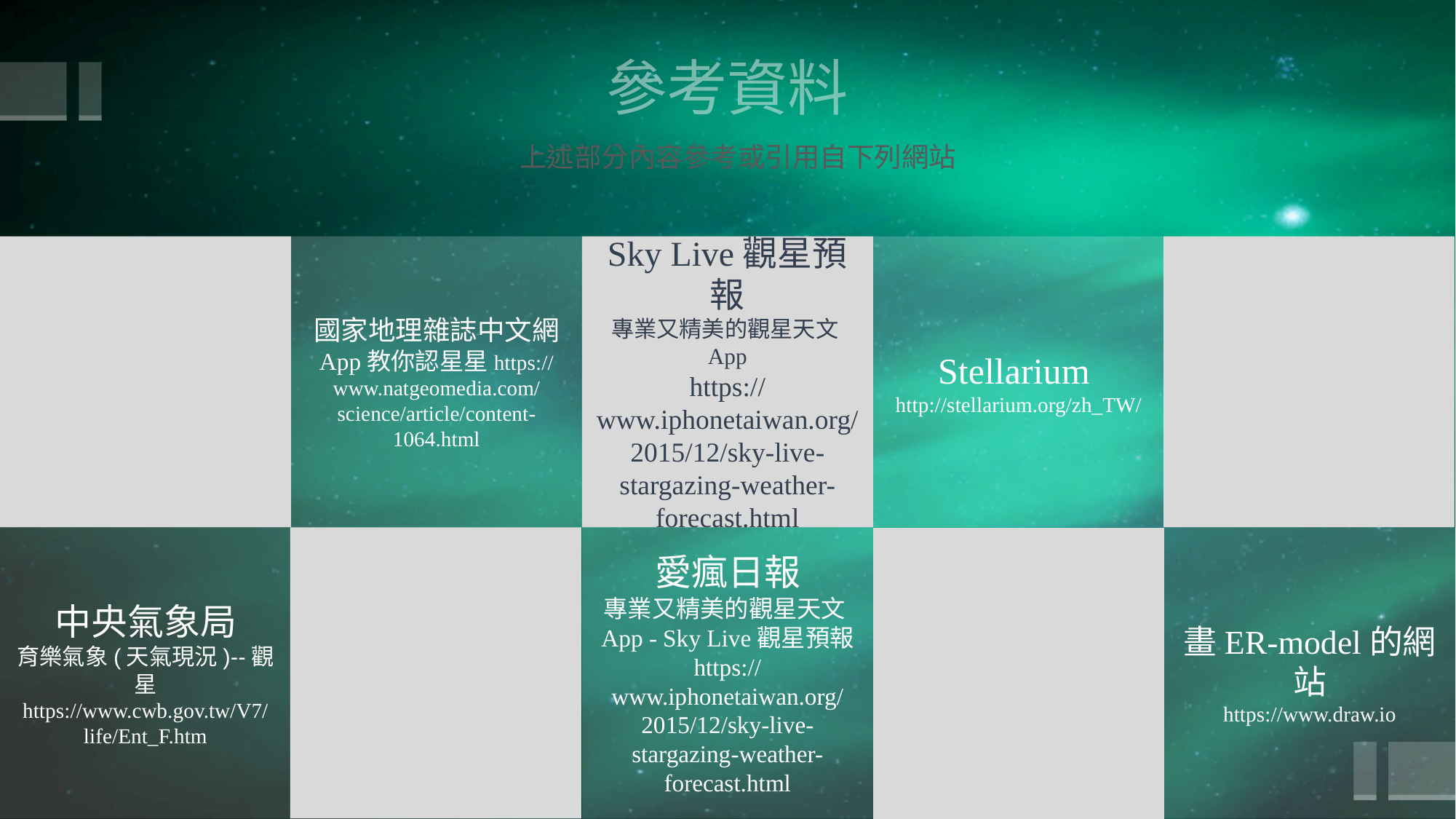

# 參考資料
上述部分內容參考或引用自下列網站

Sky Live觀星預報
專業又精美的觀星天文App
https://www.iphonetaiwan.org/2015/12/sky-live-stargazing-weather-forecast.html

Stellarium
http://stellarium.org/zh_TW/
國家地理雜誌中文網
App教你認星星https://www.natgeomedia.com/science/article/content-1064.html

中央氣象局
育樂氣象(天氣現況)--觀星
https://www.cwb.gov.tw/V7/life/Ent_F.htm
愛瘋日報
專業又精美的觀星天文App - Sky Live觀星預報
https://www.iphonetaiwan.org/2015/12/sky-live-stargazing-weather-forecast.html
畫ER-model的網站
https://www.draw.io